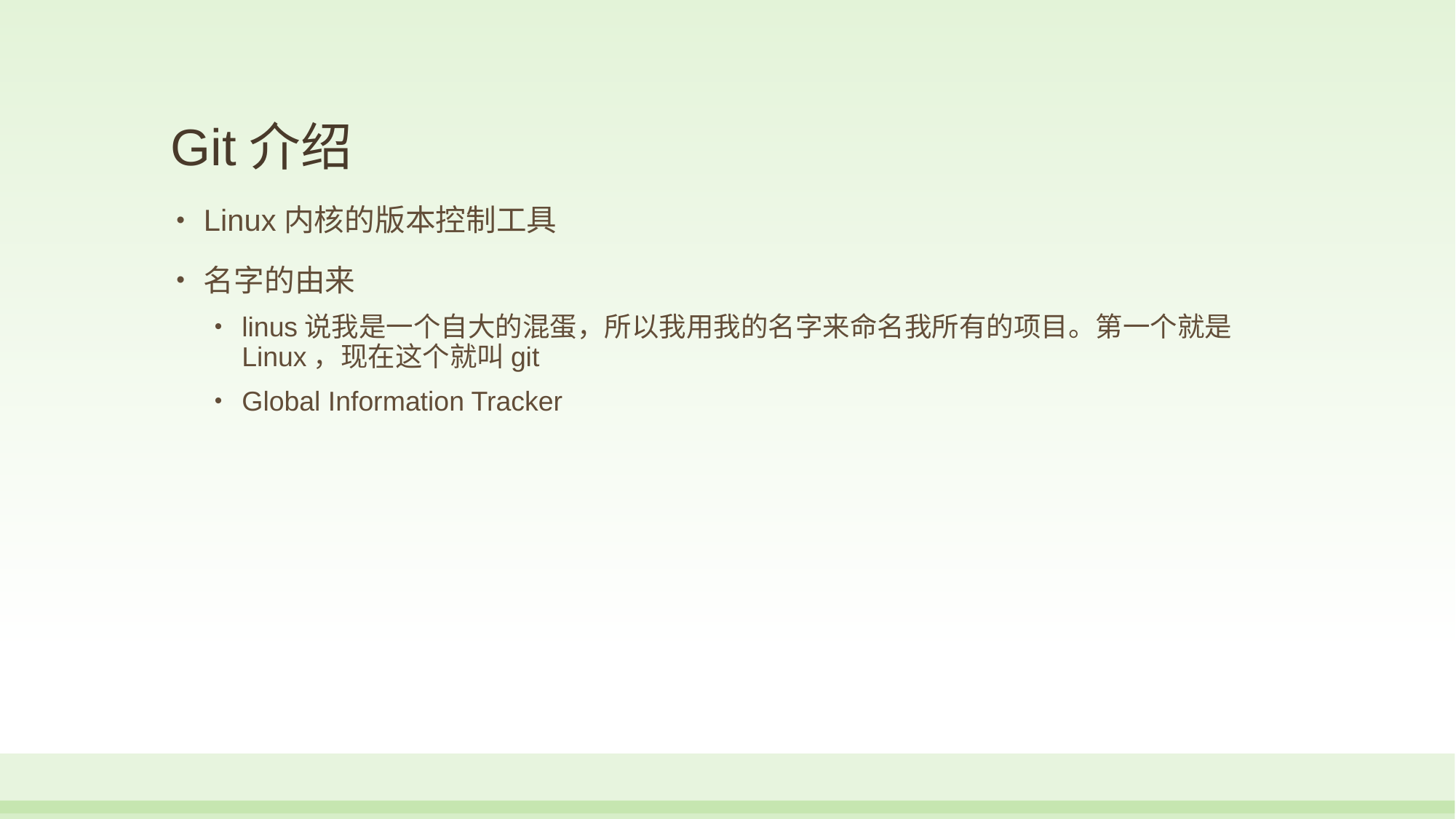

# Git介绍
Linux内核的版本控制工具
名字的由来
linus说我是一个自大的混蛋，所以我用我的名字来命名我所有的项目。第一个就是Linux，现在这个就叫git
Global Information Tracker